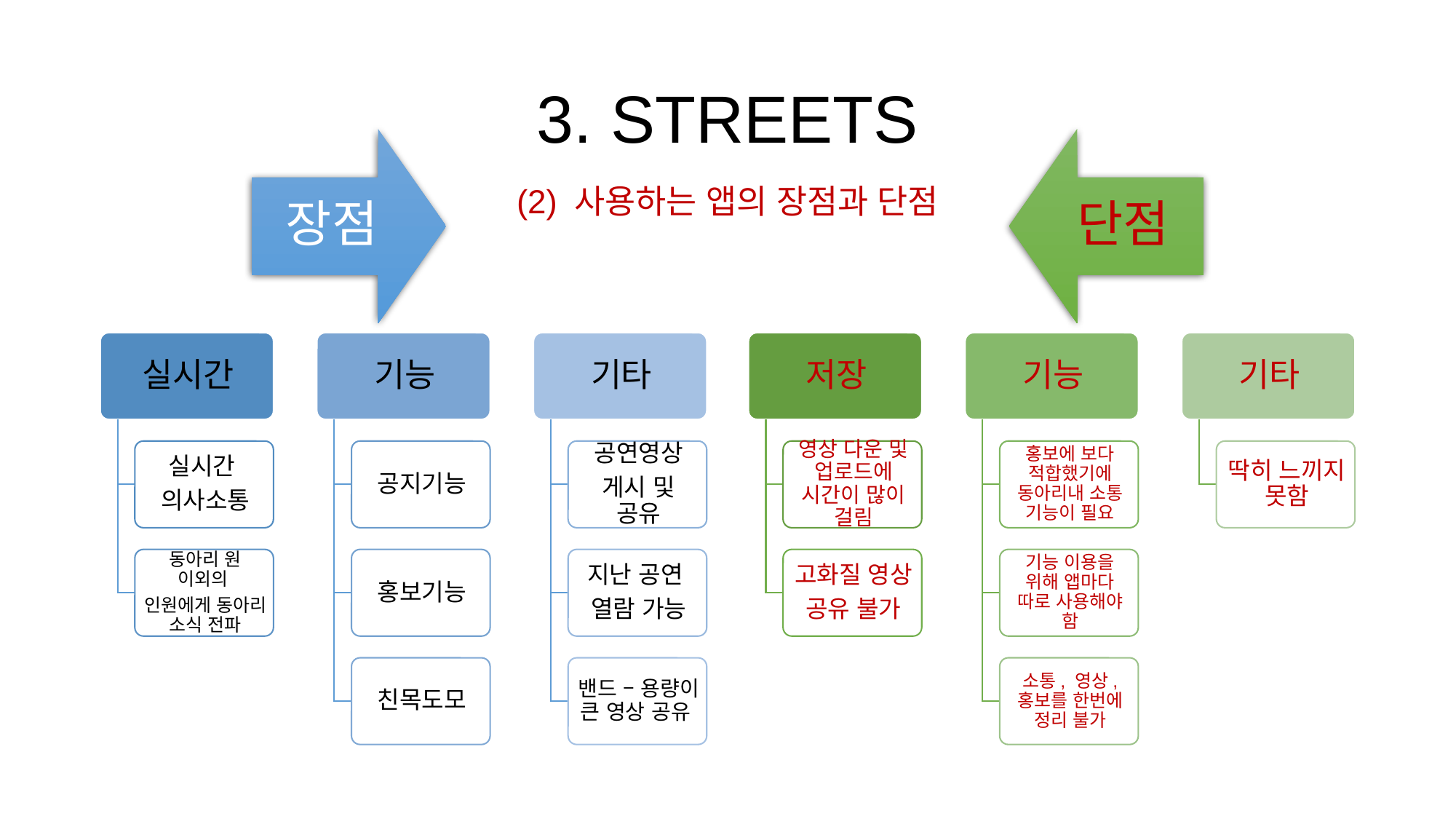

# 3. STREETS
장점
단점
(2) 사용하는 앱의 장점과 단점
실시간
실시간
의사소통
동아리 원 이외의
인원에게 동아리 소식 전파
기능
공지기능
홍보기능
친목도모
기타
공연영상
게시 및 공유
지난 공연
열람 가능
밴드 – 용량이 큰 영상 공유
저장
영상 다운 및 업로드에 시간이 많이 걸림
고화질 영상
공유 불가
기능
홍보에 보다 적합했기에 동아리내 소통 기능이 필요
기능 이용을 위해 앱마다 따로 사용해야 함
소통, 영상, 홍보를 한번에 정리 불가
기타
딱히 느끼지 못함